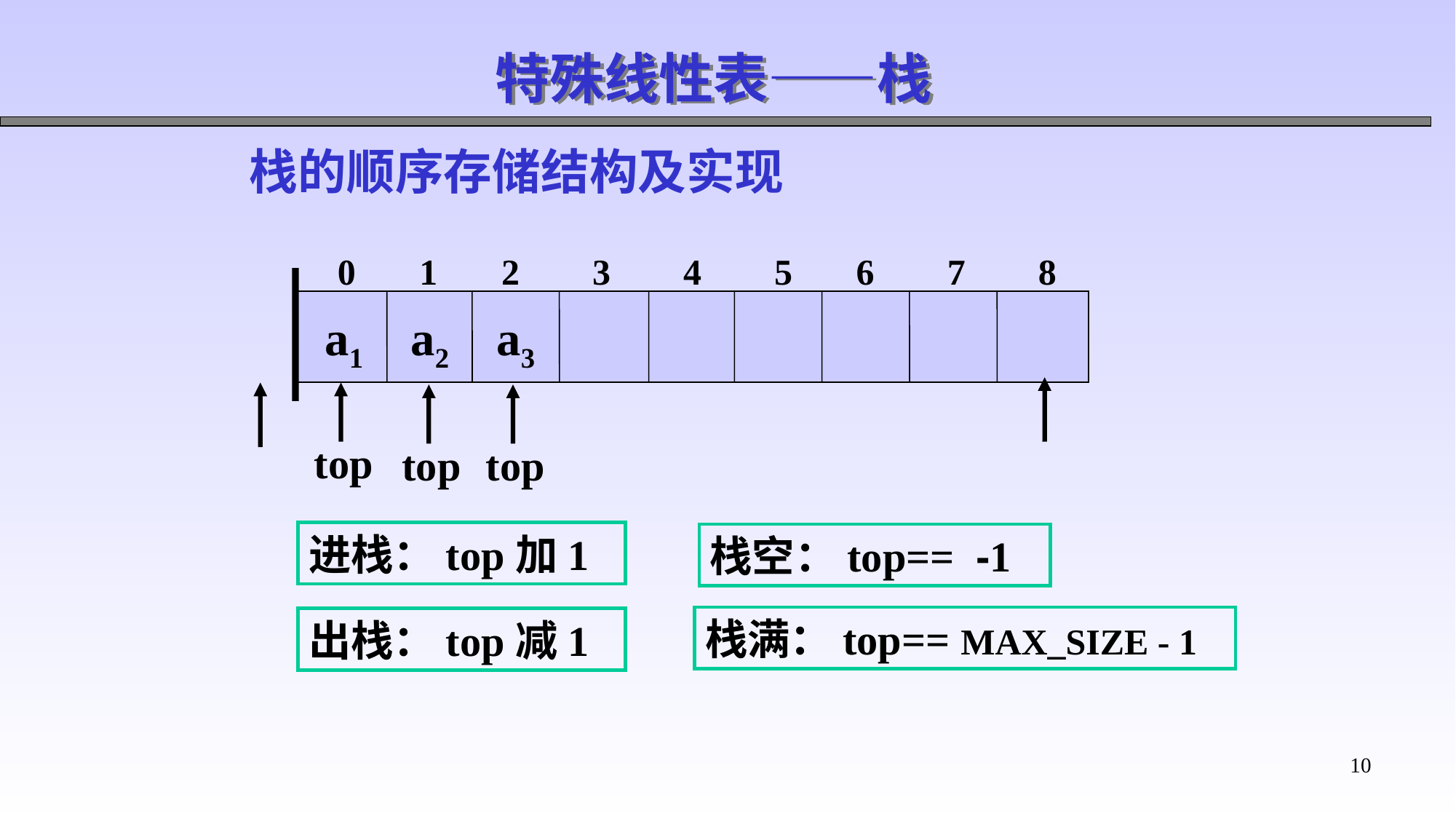

特殊线性表——栈
栈的顺序存储结构及实现
   0       1       2        3        4        5       6        7        8

a1
a2
a3

top

top

top
进栈：top加1
栈空：top==  -1
栈满：top== MAX_SIZE - 1
出栈：top减1
10